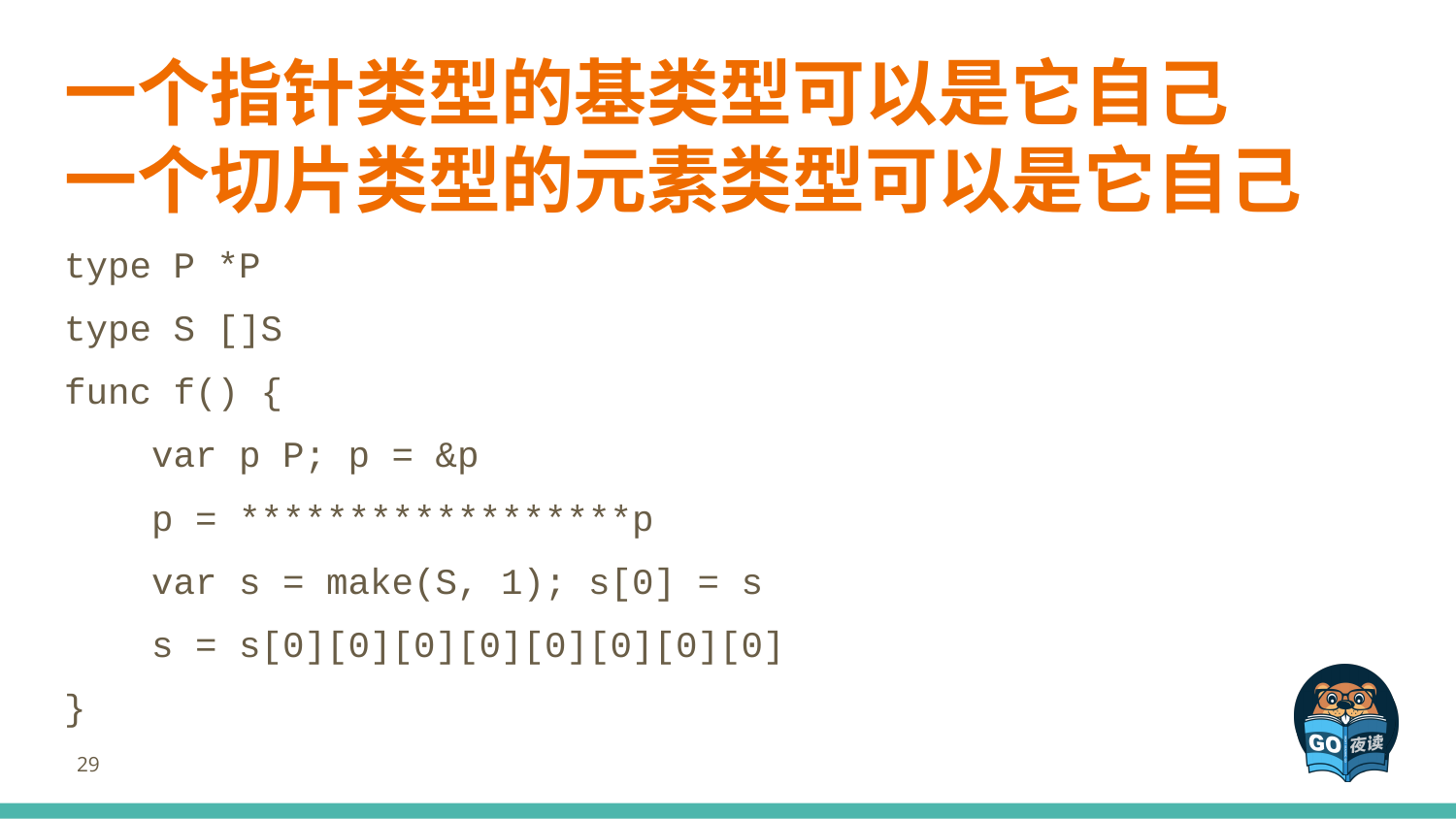

# 一个指针类型的基类型可以是它自己
一个切片类型的元素类型可以是它自己
type P *P
type S []S
func f() {
    var p P; p = &p
    p = ******************p
    var s = make(S, 1); s[0] = s
    s = s[0][0][0][0][0][0][0][0]
}
29